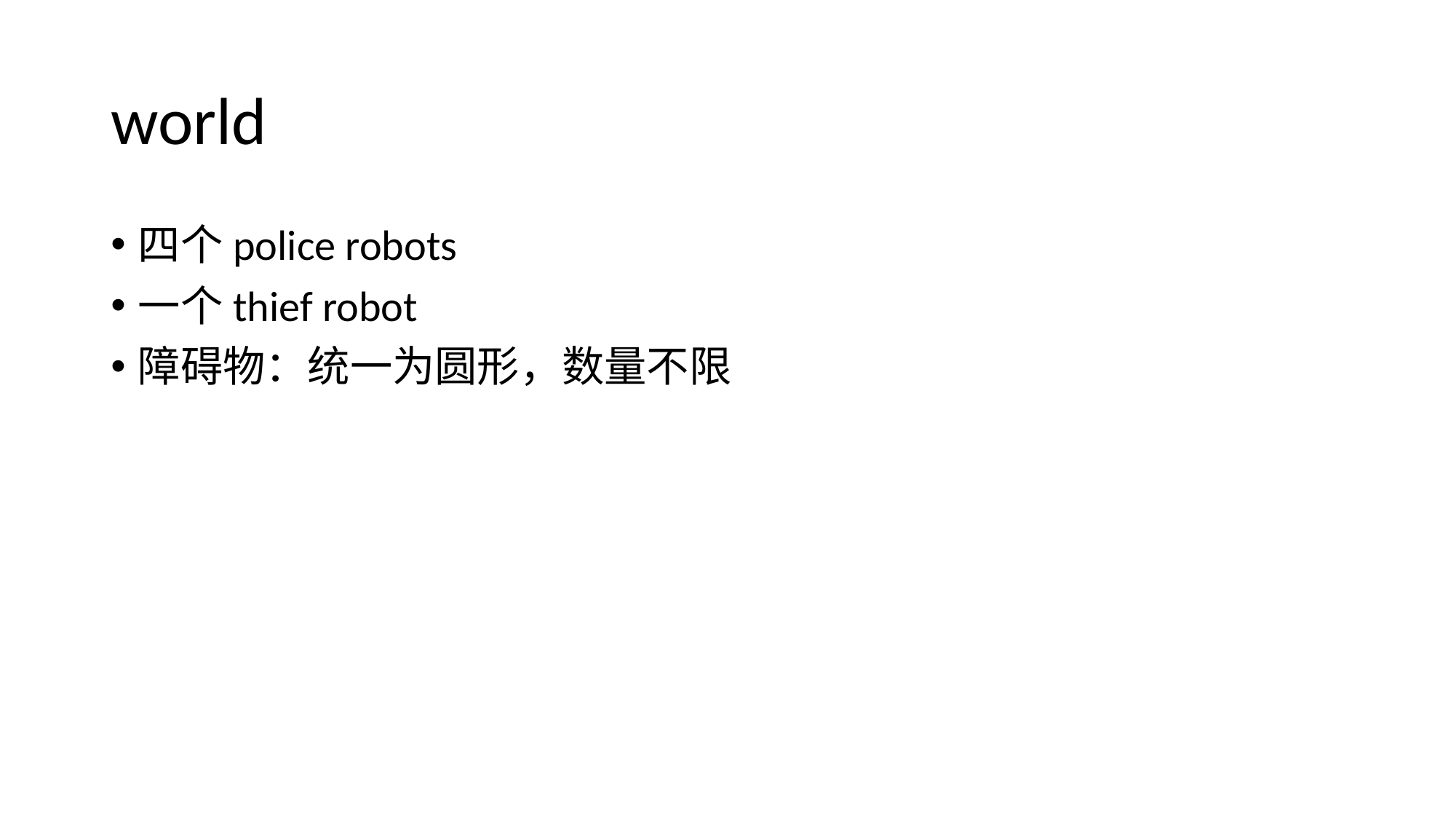

# world
四个police robots
一个thief robot
障碍物：统一为圆形，数量不限